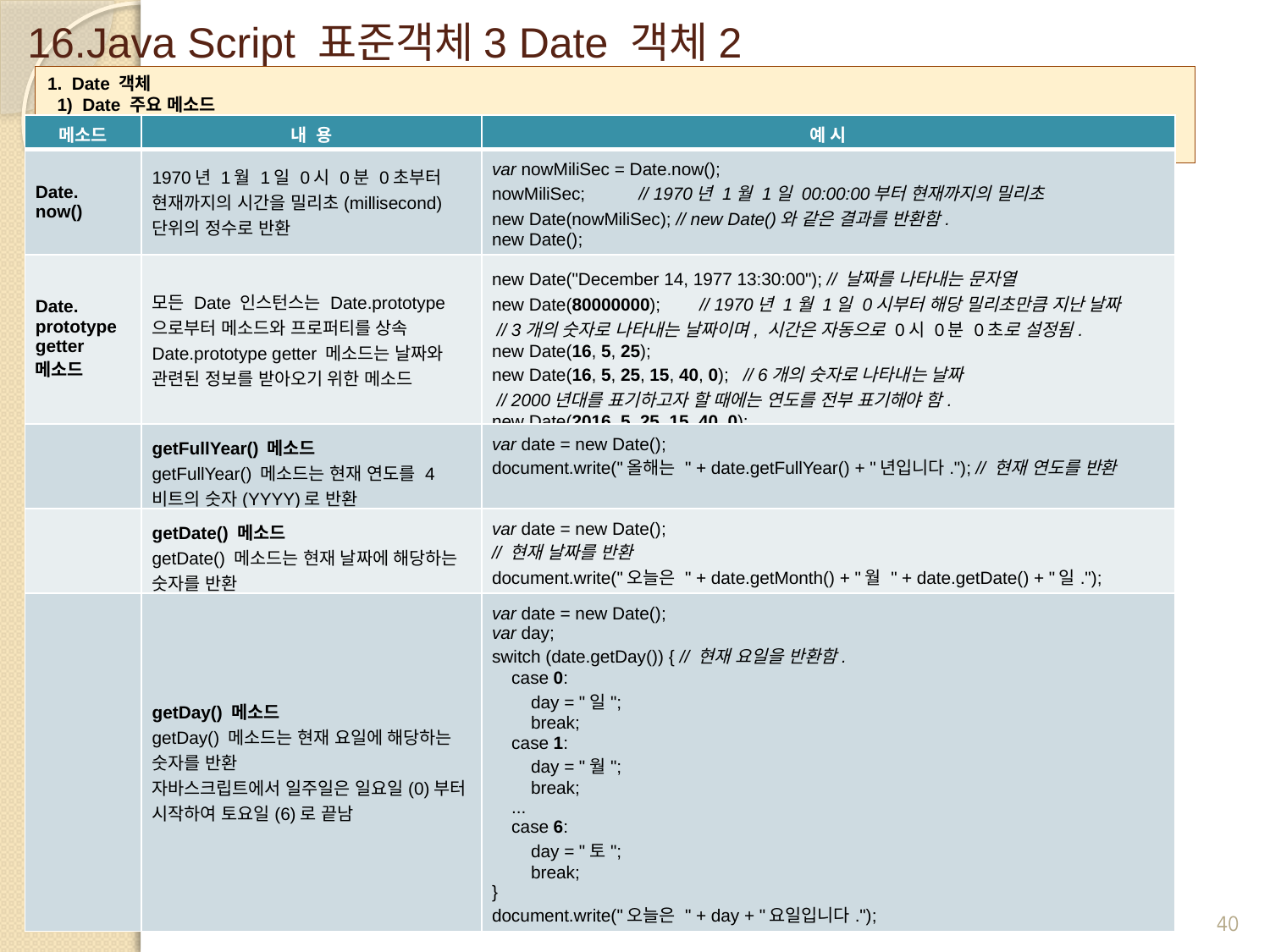

# 16.Java Script 표준객체3 Date 객체2
1.  Date 객체
  1)  Date 주요 메소드

| 메소드 | 내 용 | 예 시 |
| --- | --- | --- |
| Date. now() | 1970년 1월 1일 0시 0분 0초부터 현재까지의 시간을 밀리초(millisecond) 단위의 정수로 반환 | var nowMiliSec = Date.now(); nowMiliSec;           // 1970년 1월 1일 00:00:00부터 현재까지의 밀리초 new Date(nowMiliSec); // new Date()와 같은 결과를 반환함. new Date(); |
| Date. prototype getter  메소드 | 모든 Date 인스턴스는 Date.prototype으로부터 메소드와 프로퍼티를 상속 Date.prototype getter 메소드는 날짜와 관련된 정보를 받아오기 위한 메소드 | new Date("December 14, 1977 13:30:00"); // 날짜를 나타내는 문자열 new Date(80000000);        // 1970년 1월 1일 0시부터 해당 밀리초만큼 지난 날짜  // 3개의 숫자로 나타내는 날짜이며, 시간은 자동으로 0시 0분 0초로 설정됨. new Date(16, 5, 25);         new Date(16, 5, 25, 15, 40, 0);   // 6개의 숫자로 나타내는 날짜  // 2000년대를 표기하고자 할 때에는 연도를 전부 표기해야 함. new Date(2016, 5, 25, 15, 40, 0); |
|  | getFullYear() 메소드 getFullYear() 메소드는 현재 연도를 4비트의 숫자(YYYY)로 반환 | var date = new Date(); document.write("올해는 " + date.getFullYear() + "년입니다."); // 현재 연도를 반환 |
|  | getDate() 메소드 getDate() 메소드는 현재 날짜에 해당하는 숫자를 반환 | var date = new Date(); // 현재 날짜를 반환 document.write("오늘은 " + date.getMonth() + "월 " + date.getDate() + "일."); |
|  | getDay() 메소드 getDay() 메소드는 현재 요일에 해당하는 숫자를 반환 자바스크립트에서 일주일은 일요일(0)부터 시작하여 토요일(6)로 끝남 | var date = new Date(); var day; switch (date.getDay()) { // 현재 요일을 반환함.     case 0:         day = "일";         break;     case 1:         day = "월";         break;     ...     case 6:         day = "토";         break; } document.write("오늘은 " + day + "요일입니다."); |
40